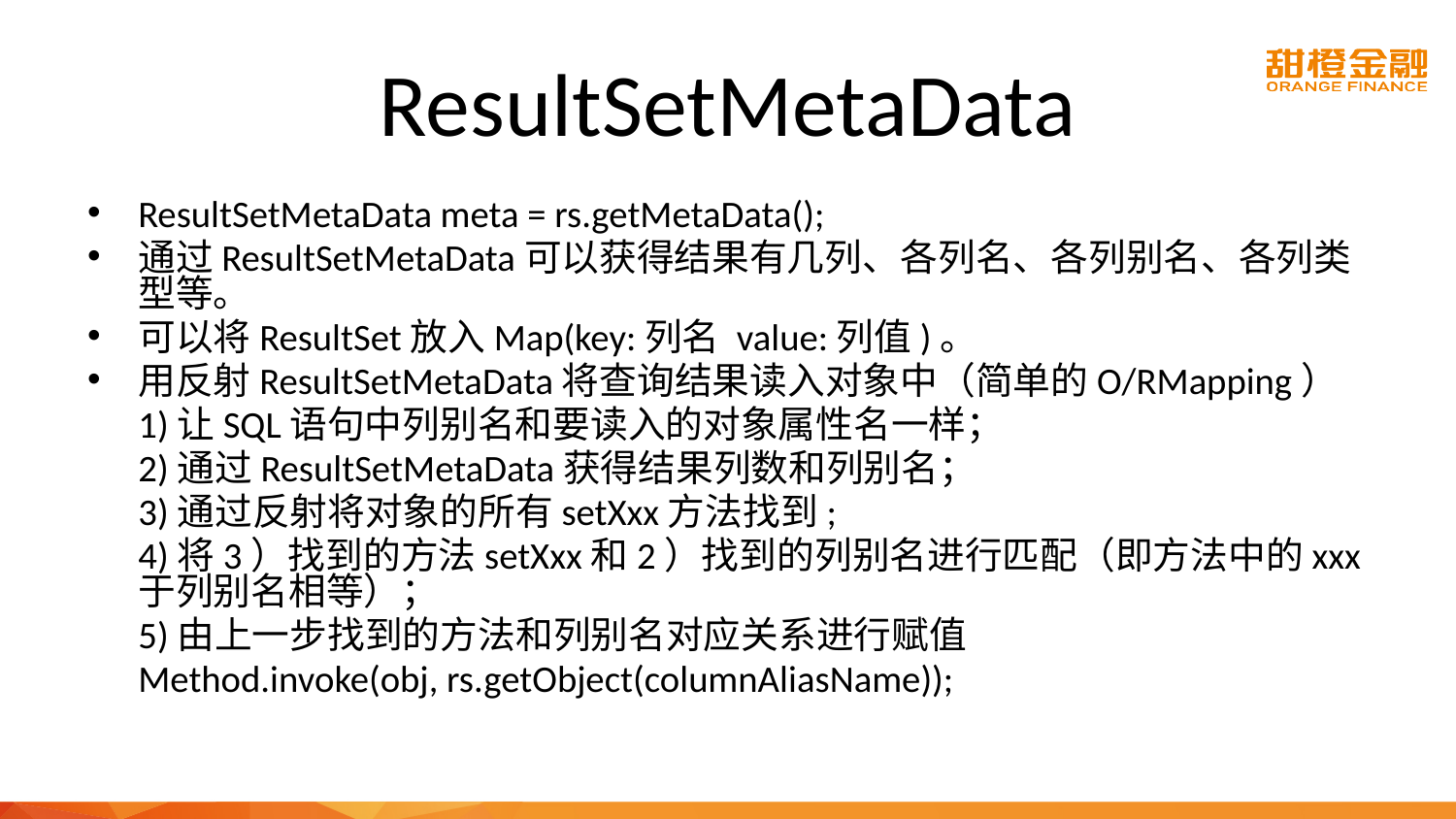

# ResultSetMetaData
ResultSetMetaData meta = rs.getMetaData();
通过ResultSetMetaData可以获得结果有几列、各列名、各列别名、各列类型等。
可以将ResultSet放入Map(key:列名 value:列值)。
用反射ResultSetMetaData将查询结果读入对象中（简单的O/RMapping）
	1)让SQL语句中列别名和要读入的对象属性名一样；
	2)通过ResultSetMetaData获得结果列数和列别名；
	3)通过反射将对象的所有setXxx方法找到;
	4)将3）找到的方法setXxx和2）找到的列别名进行匹配（即方法中的xxx于列别名相等）；
	5)由上一步找到的方法和列别名对应关系进行赋值
	Method.invoke(obj, rs.getObject(columnAliasName));